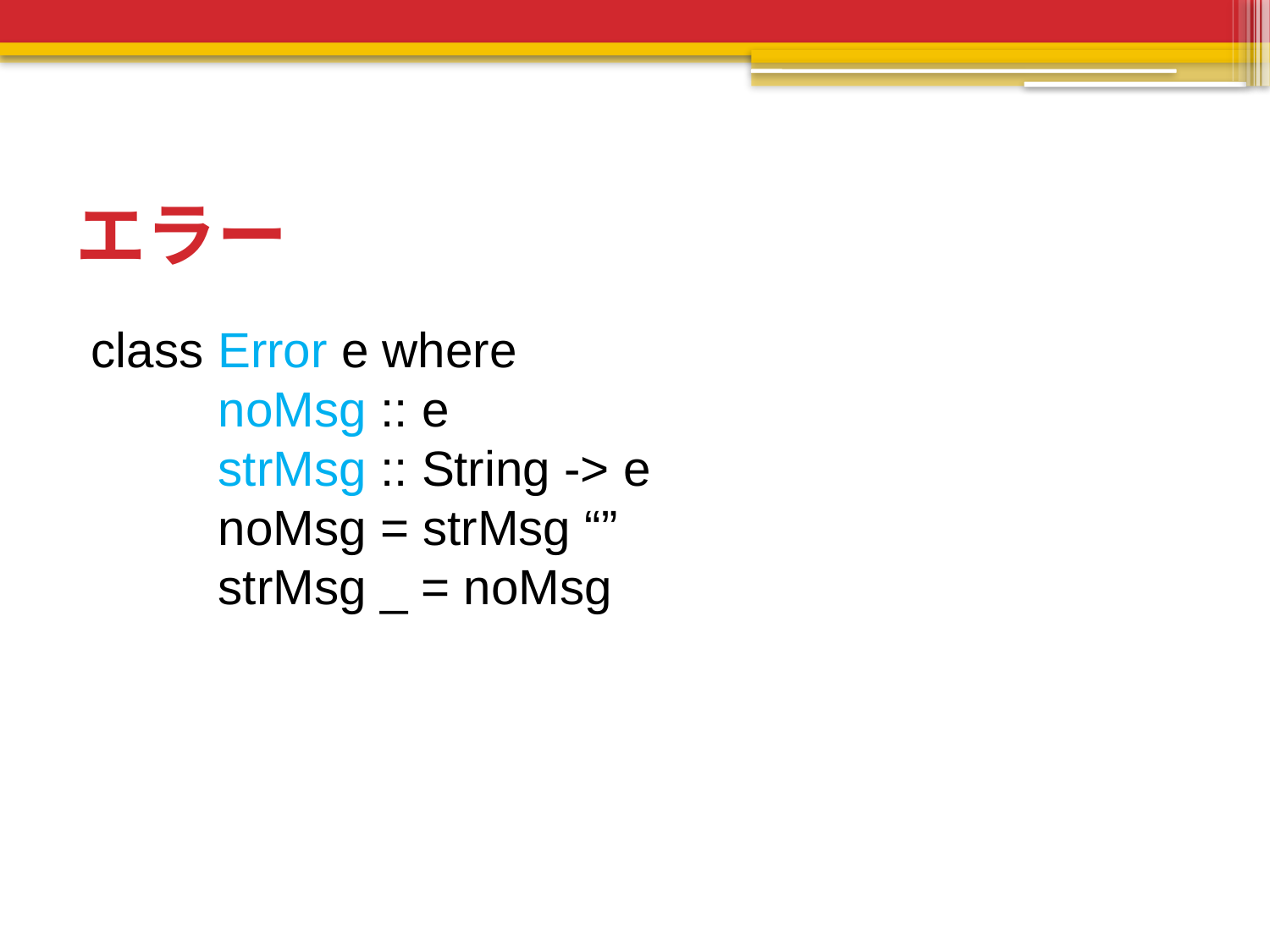

# エラー
class Error e where
	noMsg :: e
	strMsg :: String -> e
	noMsg = strMsg “”
	strMsg _ = noMsg